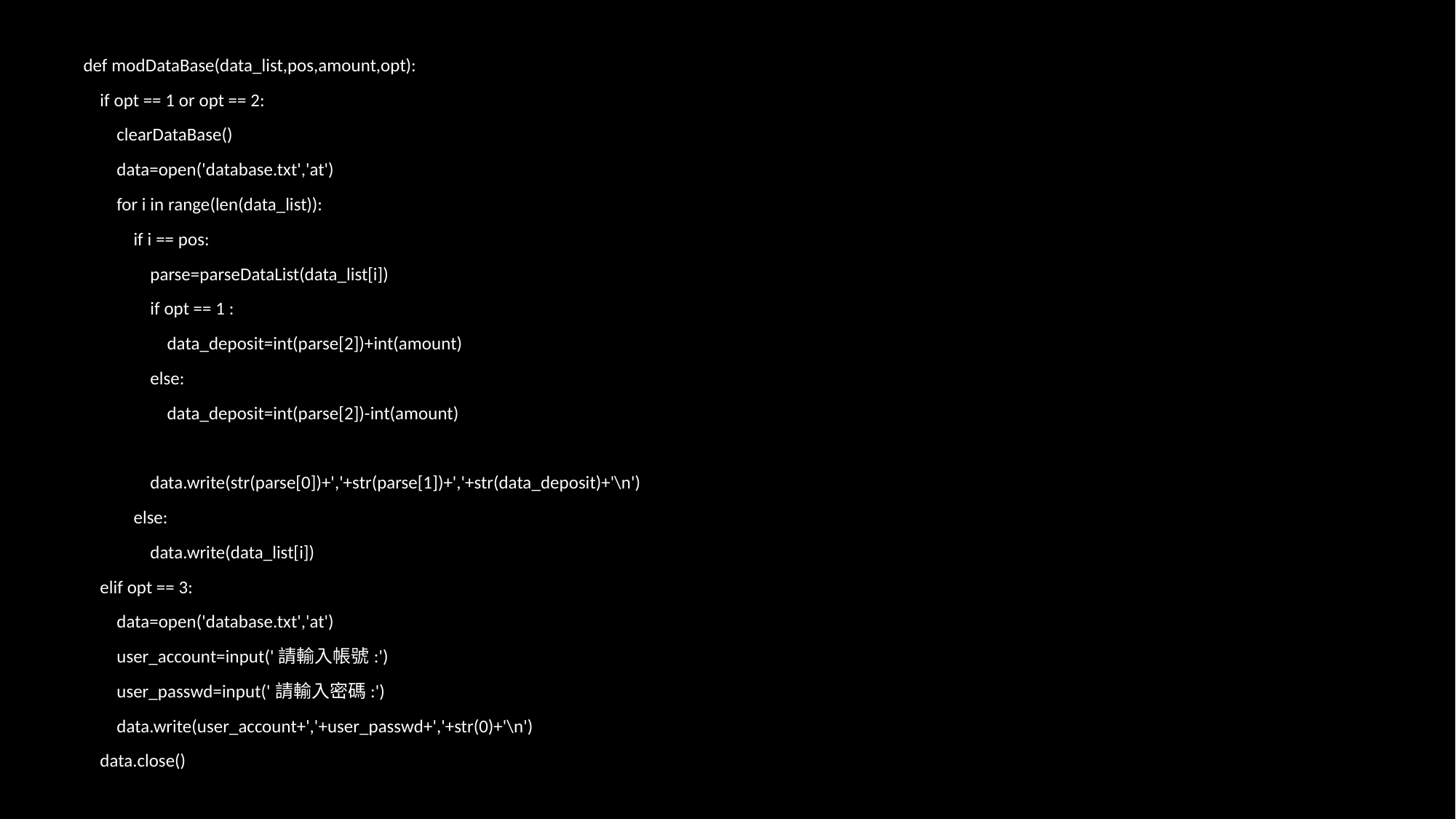

def modDataBase(data_list,pos,amount,opt):
    if opt == 1 or opt == 2:
        clearDataBase()
        data=open('database.txt','at')
        for i in range(len(data_list)):
            if i == pos:
                parse=parseDataList(data_list[i])
                if opt == 1 :
                    data_deposit=int(parse[2])+int(amount)
                else:
                    data_deposit=int(parse[2])-int(amount)

                data.write(str(parse[0])+','+str(parse[1])+','+str(data_deposit)+'\n')
            else:
                data.write(data_list[i])
    elif opt == 3:
        data=open('database.txt','at')
        user_account=input('請輸入帳號:')
        user_passwd=input('請輸入密碼:')
        data.write(user_account+','+user_passwd+','+str(0)+'\n')
    data.close()